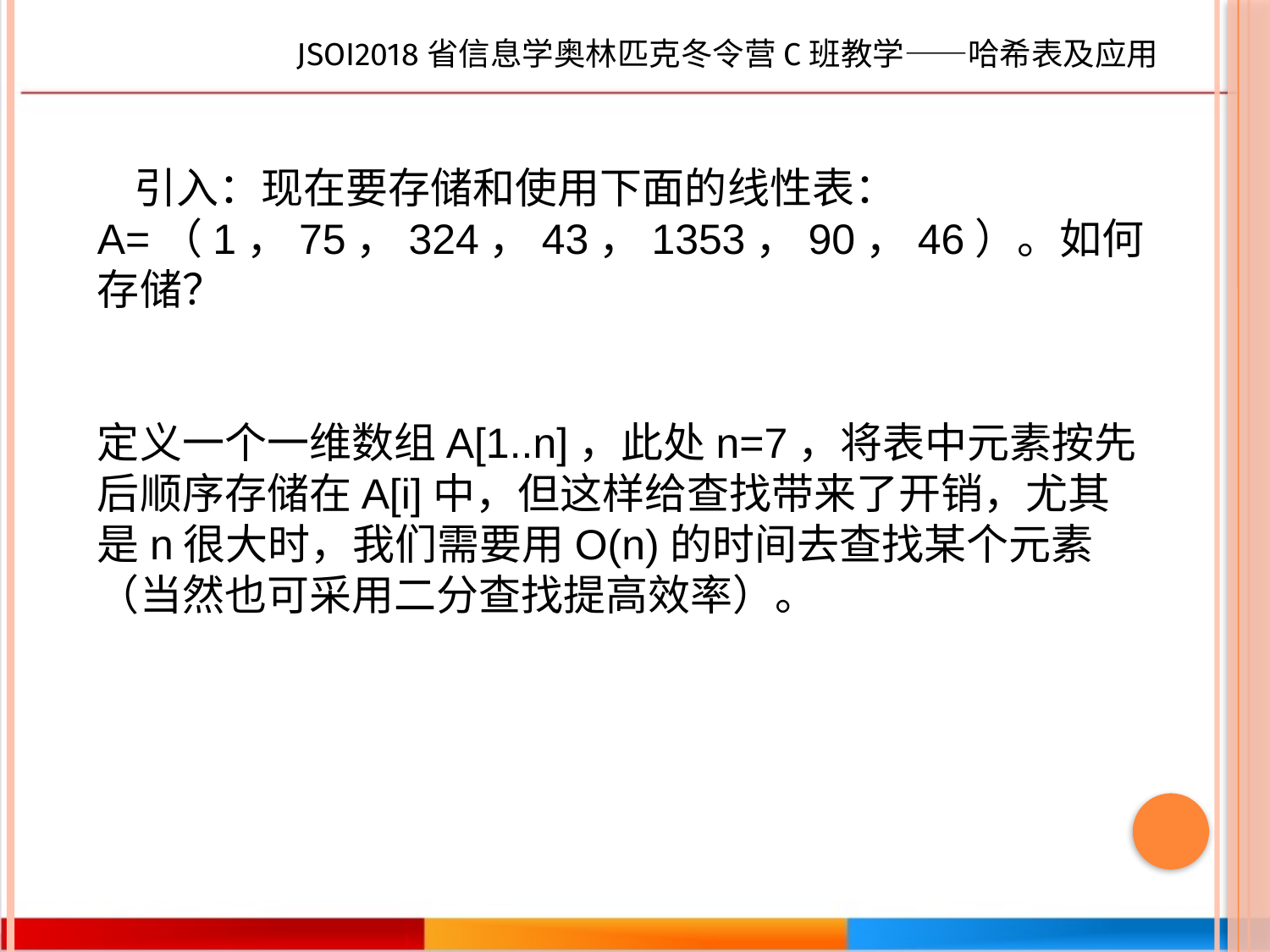

JSOI2018省信息学奥林匹克冬令营C班教学——哈希表及应用
引入：现在要存储和使用下面的线性表：A=（1，75，324，43，1353，90，46）。如何存储？
定义一个一维数组A[1..n]，此处n=7，将表中元素按先后顺序存储在A[i]中，但这样给查找带来了开销，尤其是n很大时，我们需要用O(n)的时间去查找某个元素（当然也可采用二分查找提高效率）。